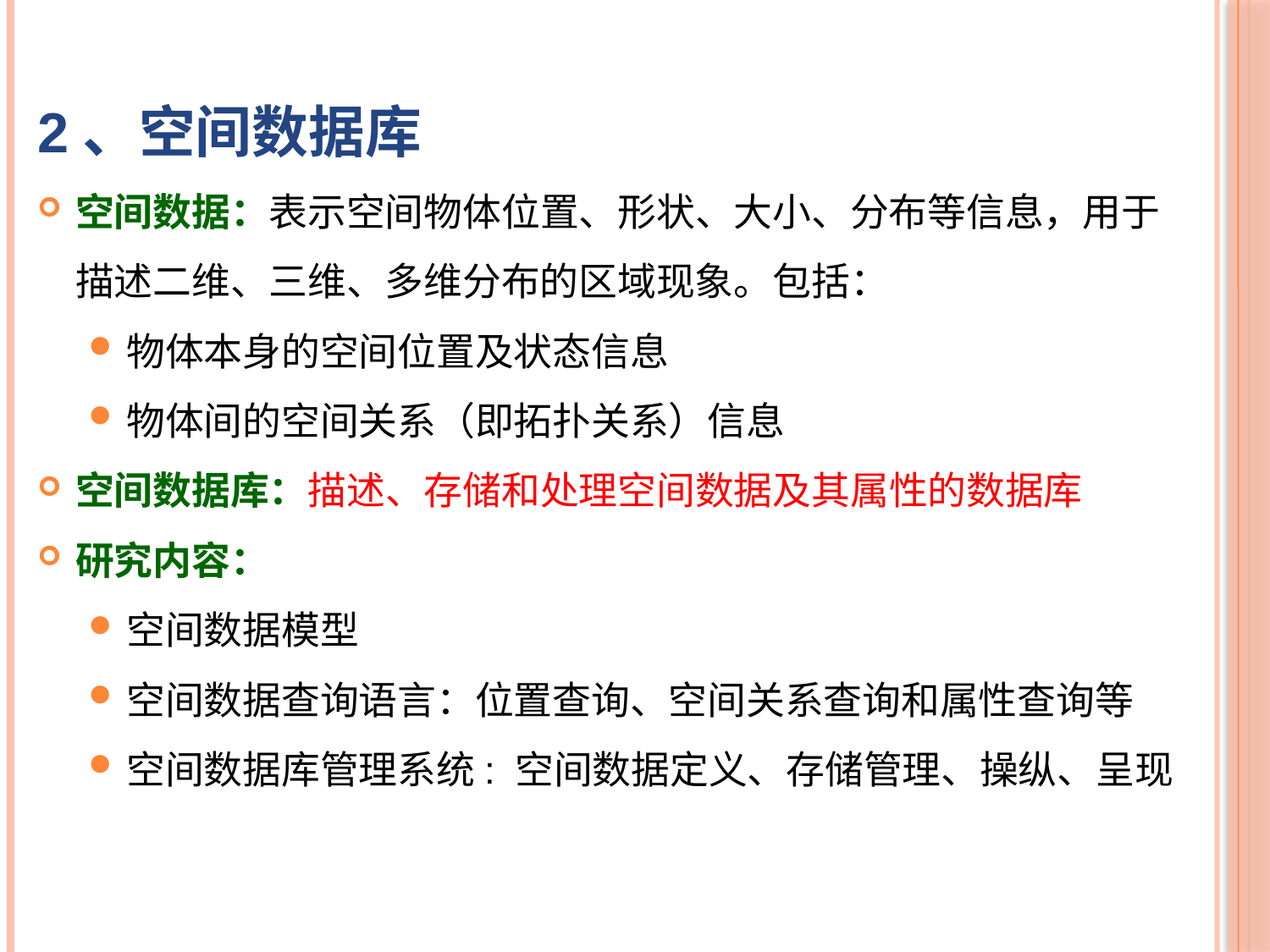

2、空间数据库
空间数据：表示空间物体位置、形状、大小、分布等信息，用于描述二维、三维、多维分布的区域现象。包括：
物体本身的空间位置及状态信息
物体间的空间关系（即拓扑关系）信息
空间数据库：描述、存储和处理空间数据及其属性的数据库
研究内容：
空间数据模型
空间数据查询语言：位置查询、空间关系查询和属性查询等
空间数据库管理系统: 空间数据定义、存储管理、操纵、呈现